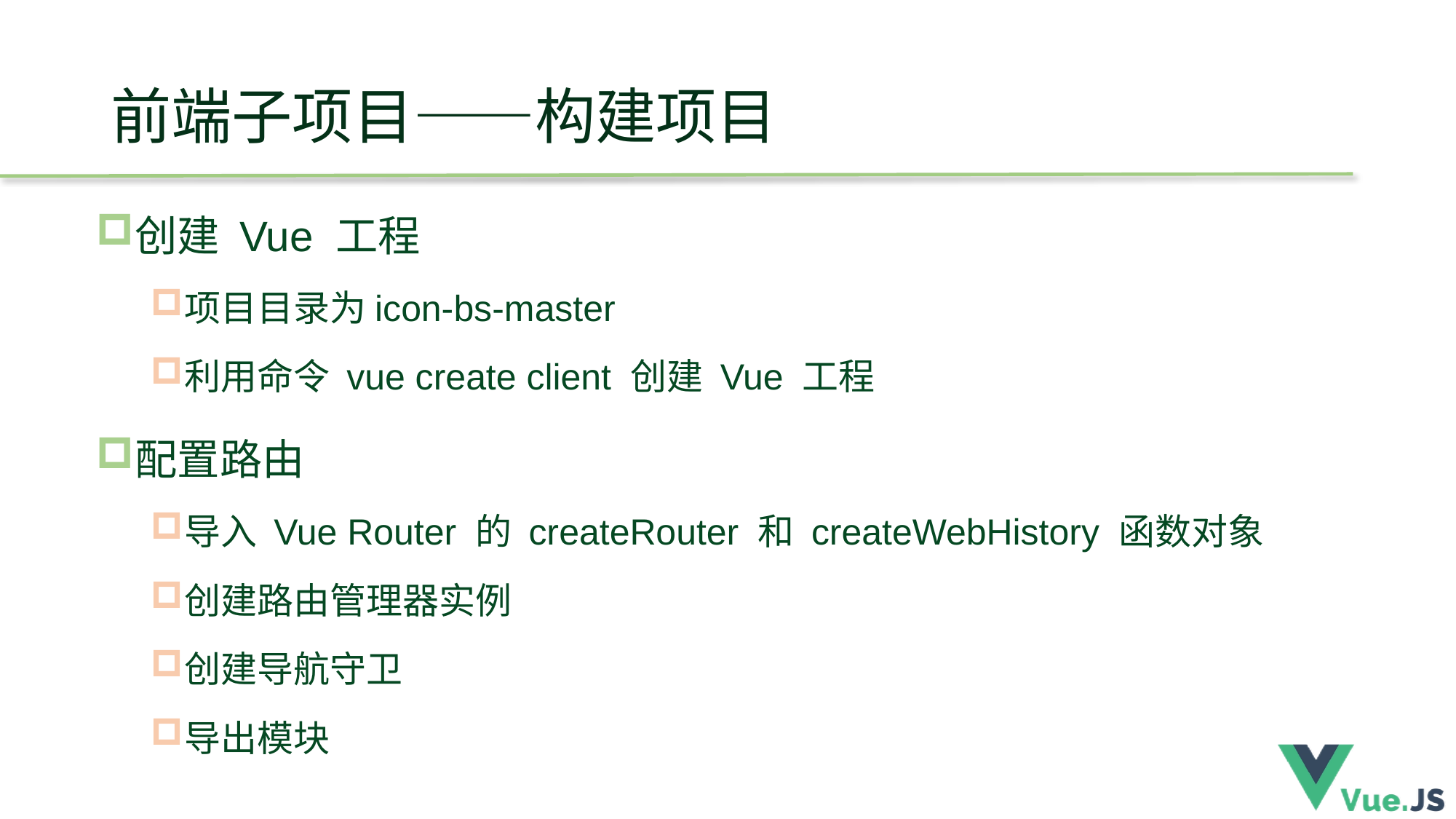

# 前端子项目——构建项目
创建 Vue 工程
项目目录为icon-bs-master
利用命令 vue create client 创建 Vue 工程
配置路由
导入 Vue Router 的 createRouter 和 createWebHistory 函数对象
创建路由管理器实例
创建导航守卫
导出模块